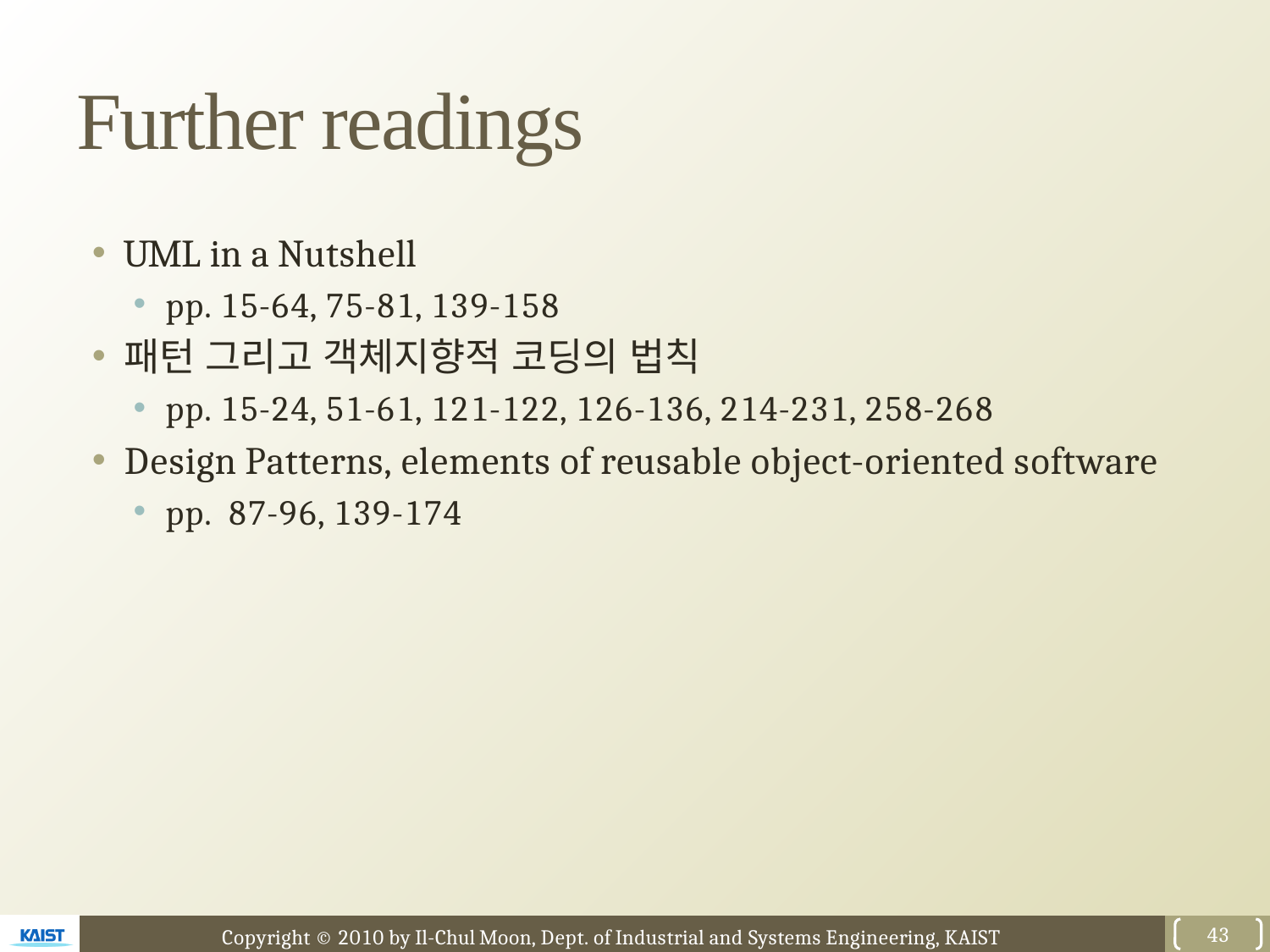

# Further readings
UML in a Nutshell
pp. 15-64, 75-81, 139-158
패턴 그리고 객체지향적 코딩의 법칙
pp. 15-24, 51-61, 121-122, 126-136, 214-231, 258-268
Design Patterns, elements of reusable object-oriented software
pp.  87-96, 139-174
43